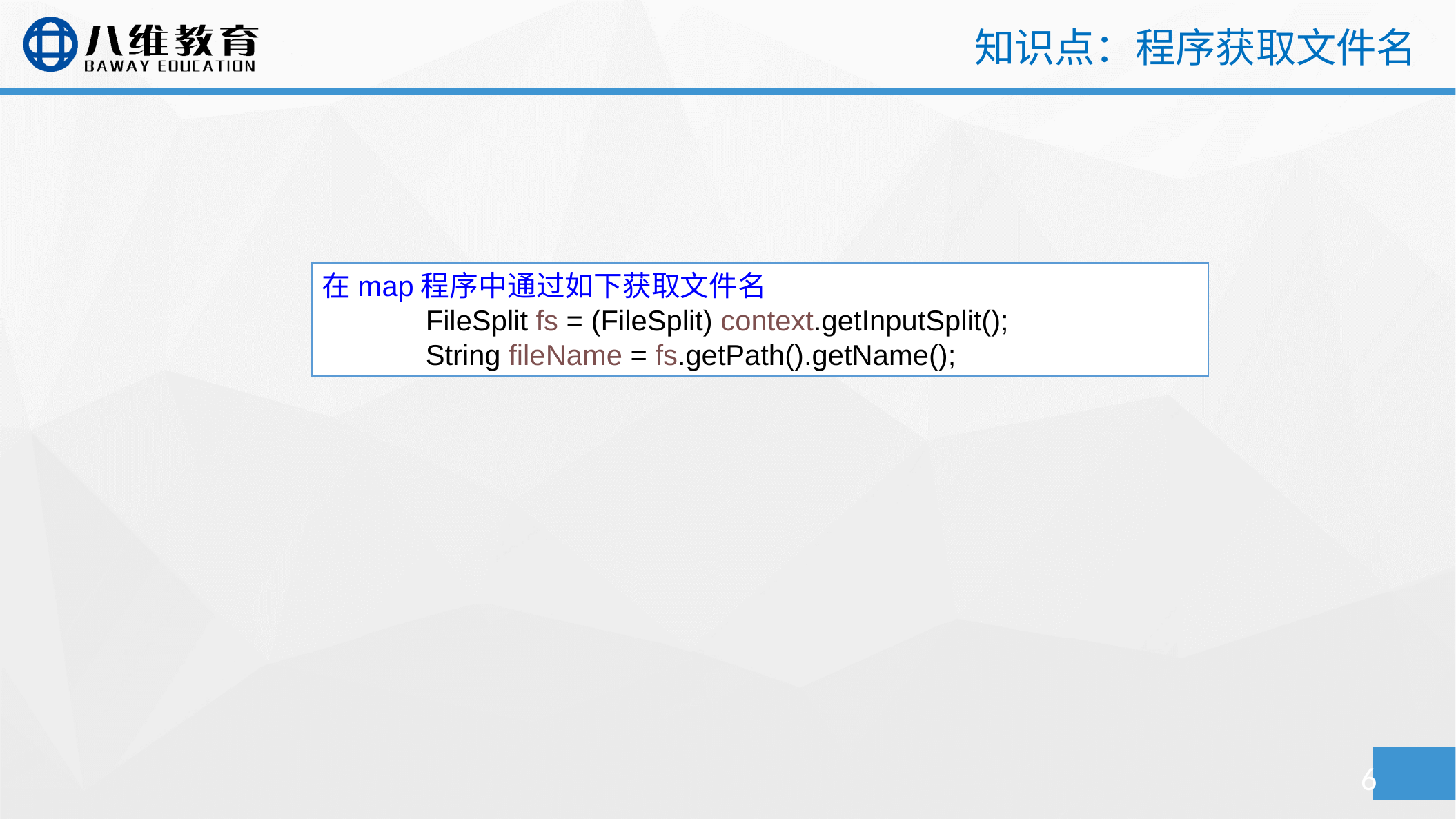

知识点：程序获取文件名
在map程序中通过如下获取文件名
	FileSplit fs = (FileSplit) context.getInputSplit();
	String fileName = fs.getPath().getName();